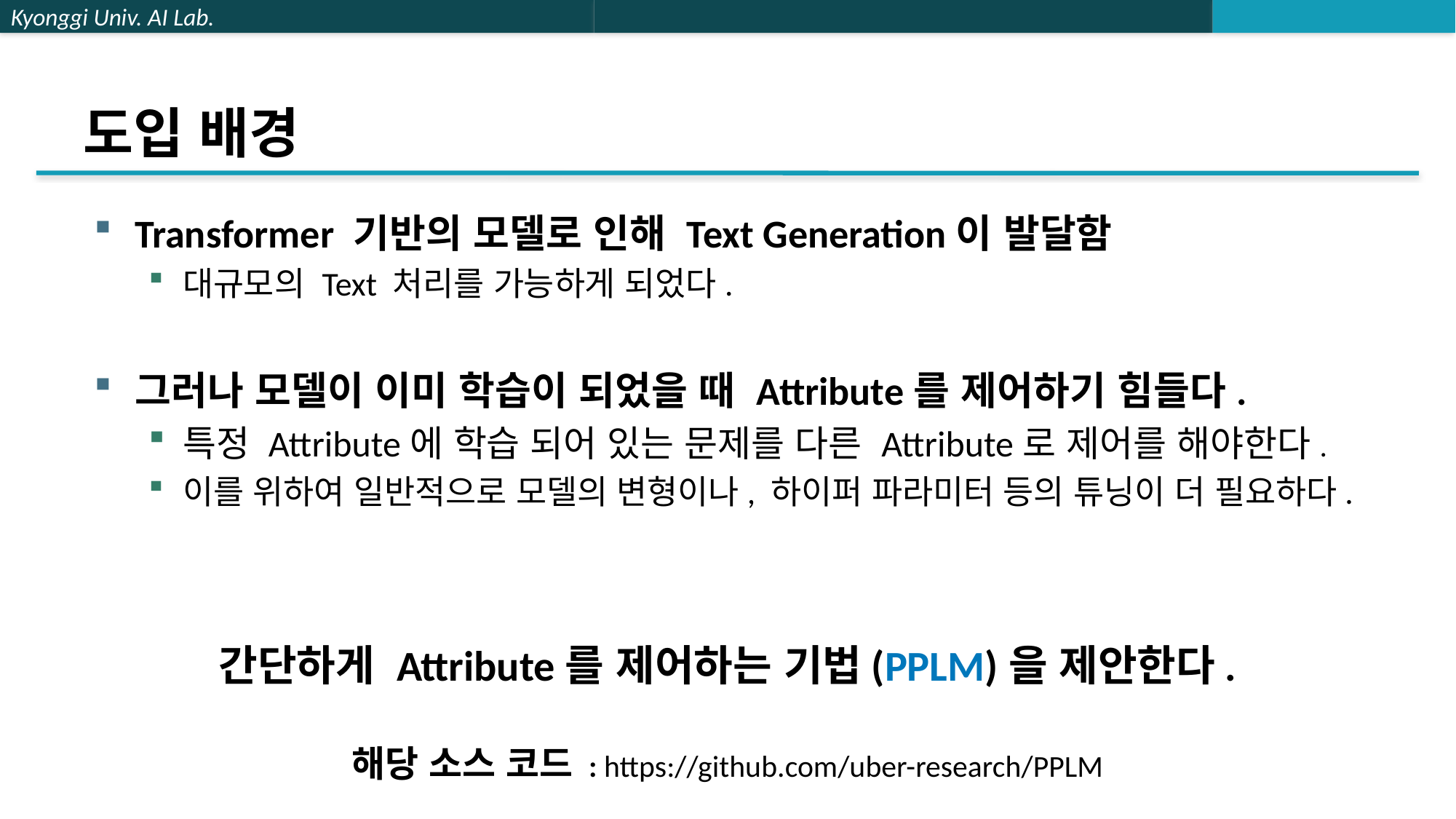

# 도입 배경
Transformer 기반의 모델로 인해 Text Generation이 발달함
대규모의 Text 처리를 가능하게 되었다.

그러나 모델이 이미 학습이 되었을 때 Attribute를 제어하기 힘들다.
특정 Attribute에 학습 되어 있는 문제를 다른 Attribute로 제어를 해야한다.
이를 위하여 일반적으로 모델의 변형이나, 하이퍼 파라미터 등의 튜닝이 더 필요하다.

간단하게 Attribute를 제어하는 기법(PPLM)을 제안한다.

해당 소스 코드 : https://github.com/uber-research/PPLM